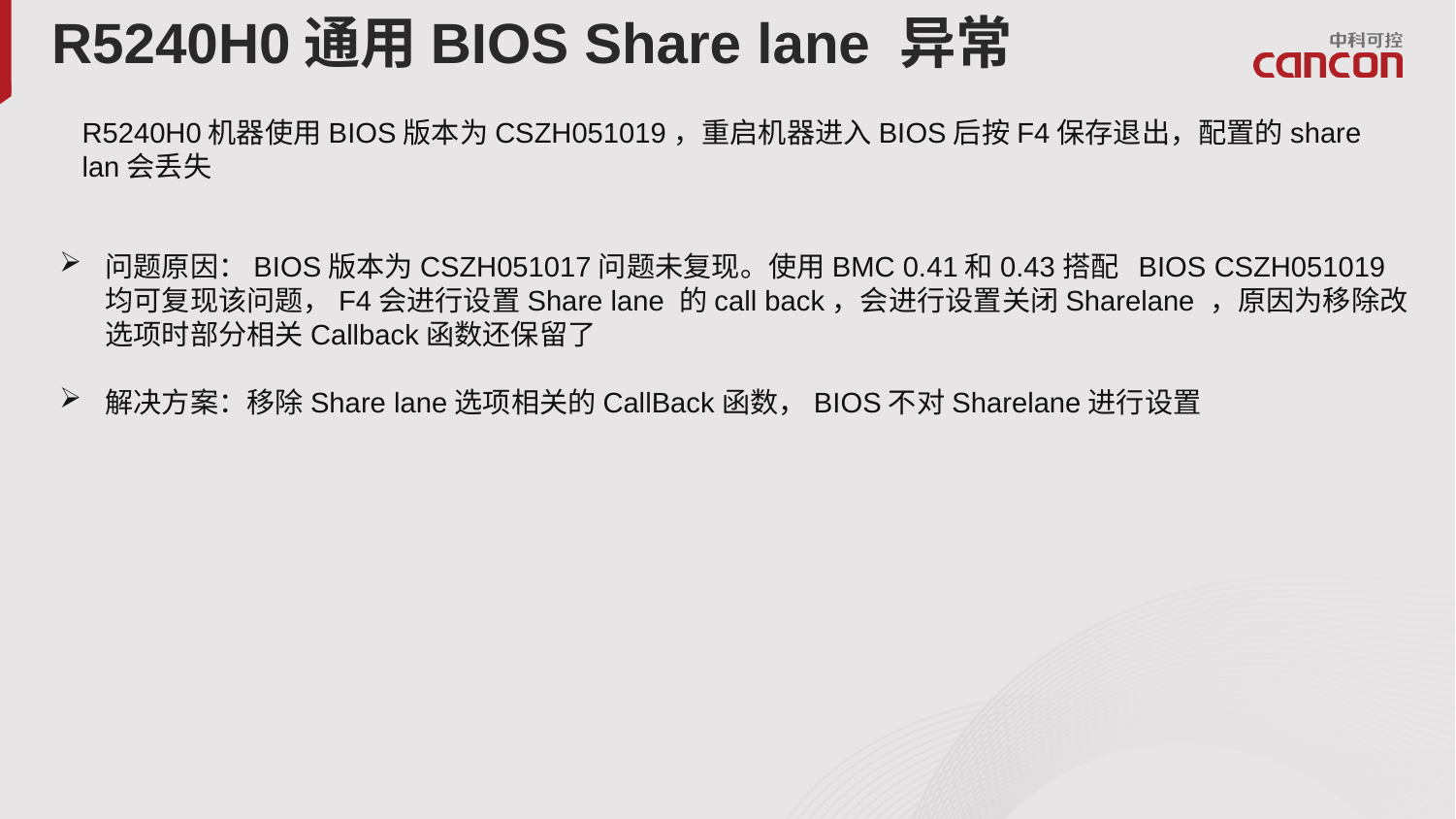

# R5240H0通用BIOS Share lane 异常
R5240H0机器使用BIOS版本为CSZH051019，重启机器进入BIOS后按F4保存退出，配置的share lan会丢失
问题原因：BIOS版本为CSZH051017问题未复现。使用BMC 0.41和0.43搭配  BIOS CSZH051019均可复现该问题，F4会进行设置Share lane 的call back，会进行设置关闭Sharelane ，原因为移除改选项时部分相关Callback函数还保留了

解决方案：移除Share lane选项相关的CallBack函数，BIOS不对Sharelane进行设置